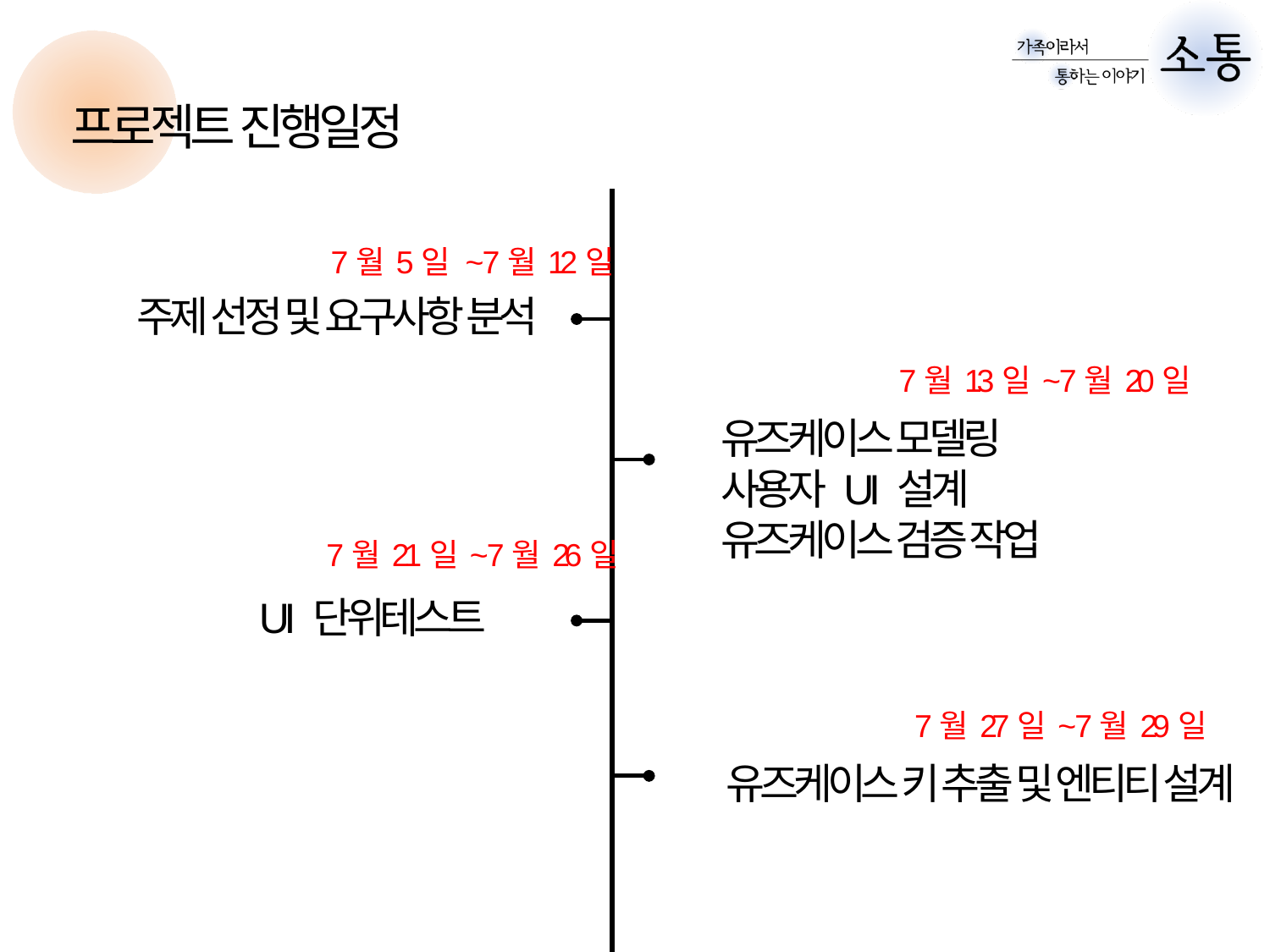

프로젝트 진행일정
7월 5일  ~ 7월 12일
주제 선정 및 요구사항 분석
7월 13일 ~ 7월 20일
유즈케이스 모델링
사용자 UI 설계
유즈케이스 검증 작업
7월 21일 ~ 7월 26일
UI 단위테스트
7월 27일 ~ 7월 29일
유즈케이스 키 추출 및 엔티티 설계